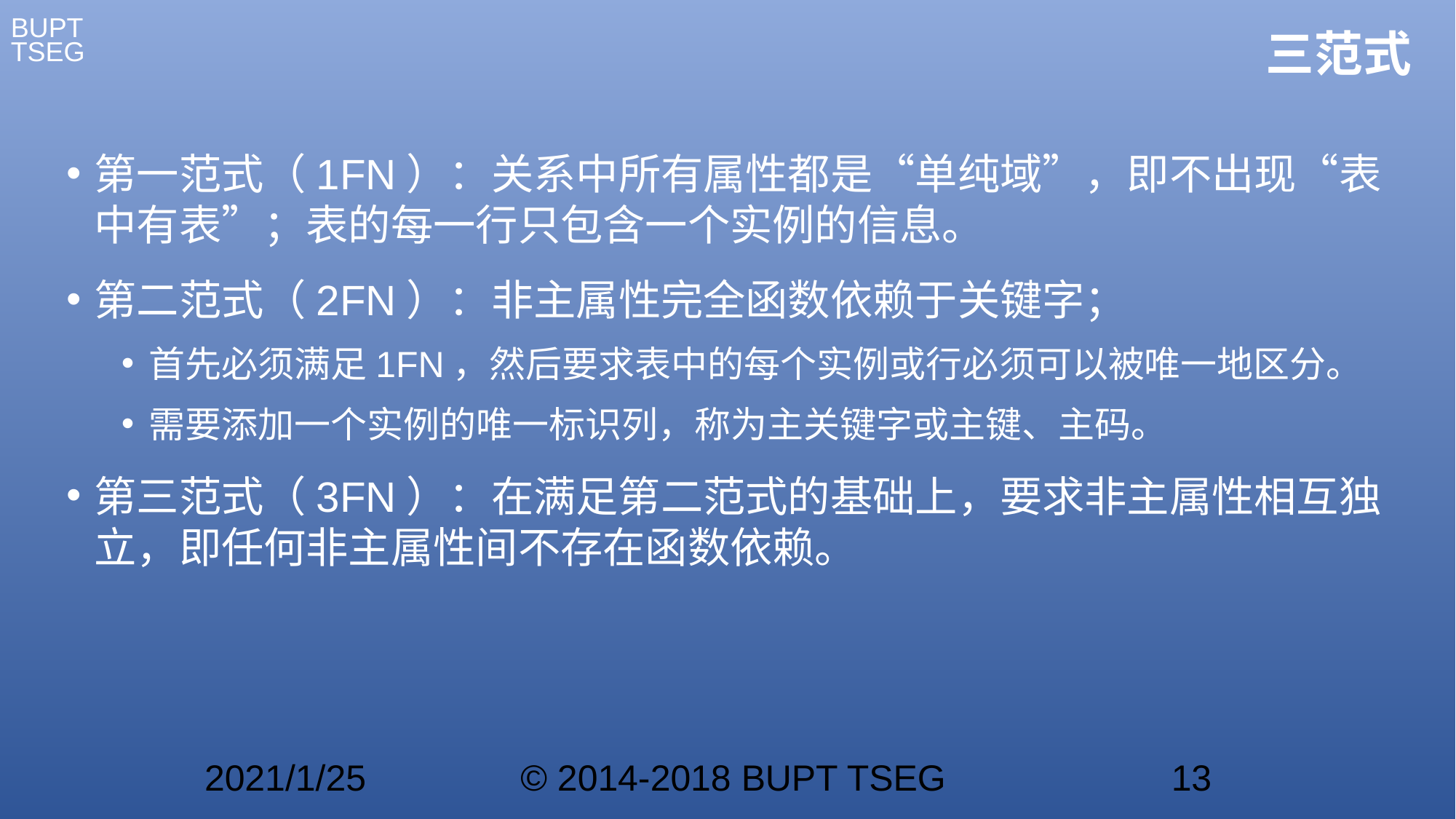

# 三范式
第一范式（1FN）：关系中所有属性都是“单纯域”，即不出现“表中有表”；表的每一行只包含一个实例的信息。
第二范式（2FN）：非主属性完全函数依赖于关键字；
首先必须满足1FN，然后要求表中的每个实例或行必须可以被唯一地区分。
需要添加一个实例的唯一标识列，称为主关键字或主键、主码。
第三范式（3FN）：在满足第二范式的基础上，要求非主属性相互独立，即任何非主属性间不存在函数依赖。
2021/1/25
© 2014-2018 BUPT TSEG
13